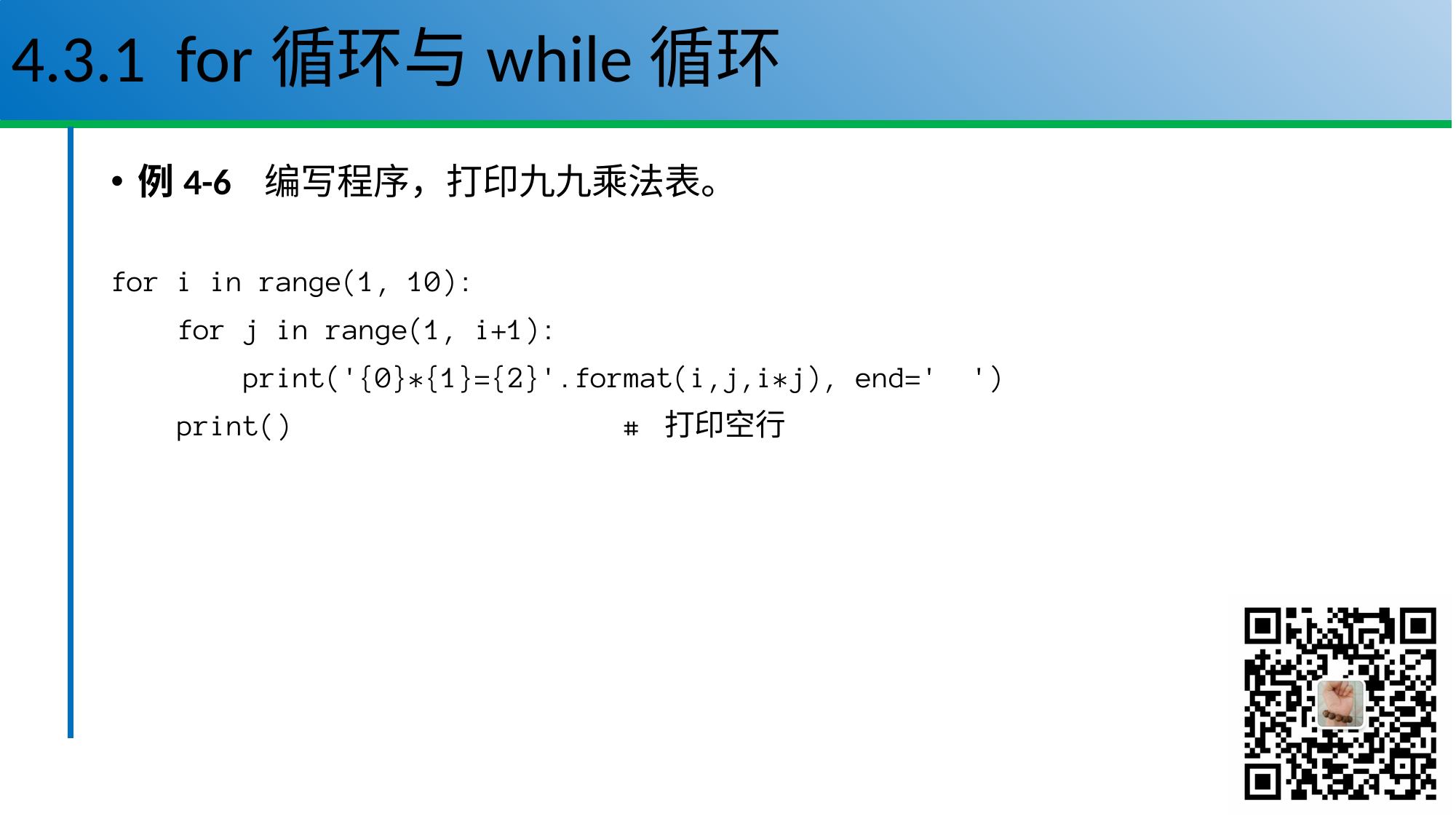

# 4.3.1  for循环与while循环
例4-6   编写程序，打印九九乘法表。

for i in range(1, 10):
    for j in range(1, i+1):
        print('{0}*{1}={2}'.format(i,j,i*j), end='  ')
    print()                    # 打印空行
25